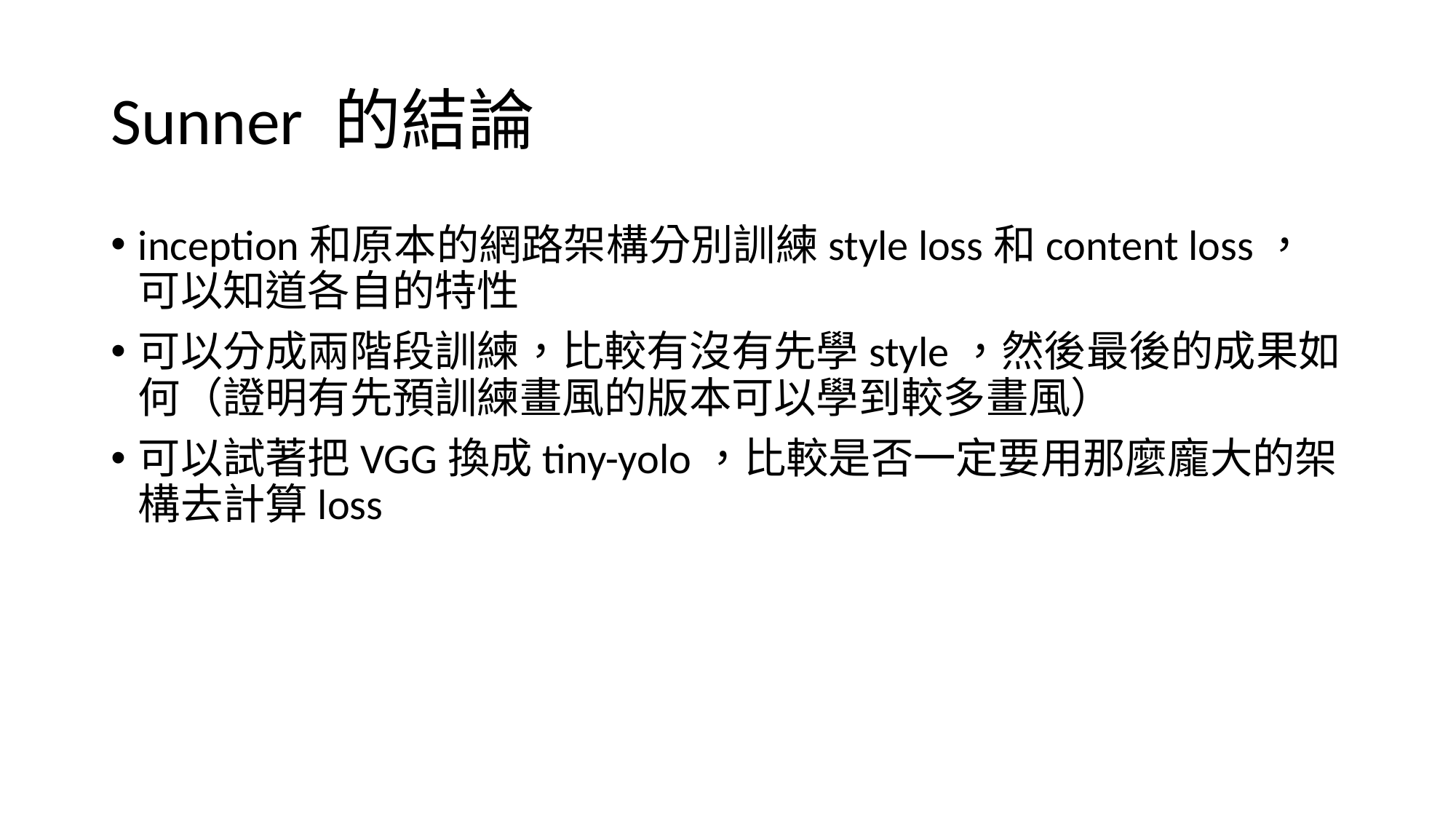

# Sunner 的結論
inception和原本的網路架構分別訓練style loss和content loss，可以知道各自的特性
可以分成兩階段訓練，比較有沒有先學style，然後最後的成果如何（證明有先預訓練畫風的版本可以學到較多畫風）
可以試著把VGG換成tiny-yolo，比較是否一定要用那麼龐大的架構去計算loss